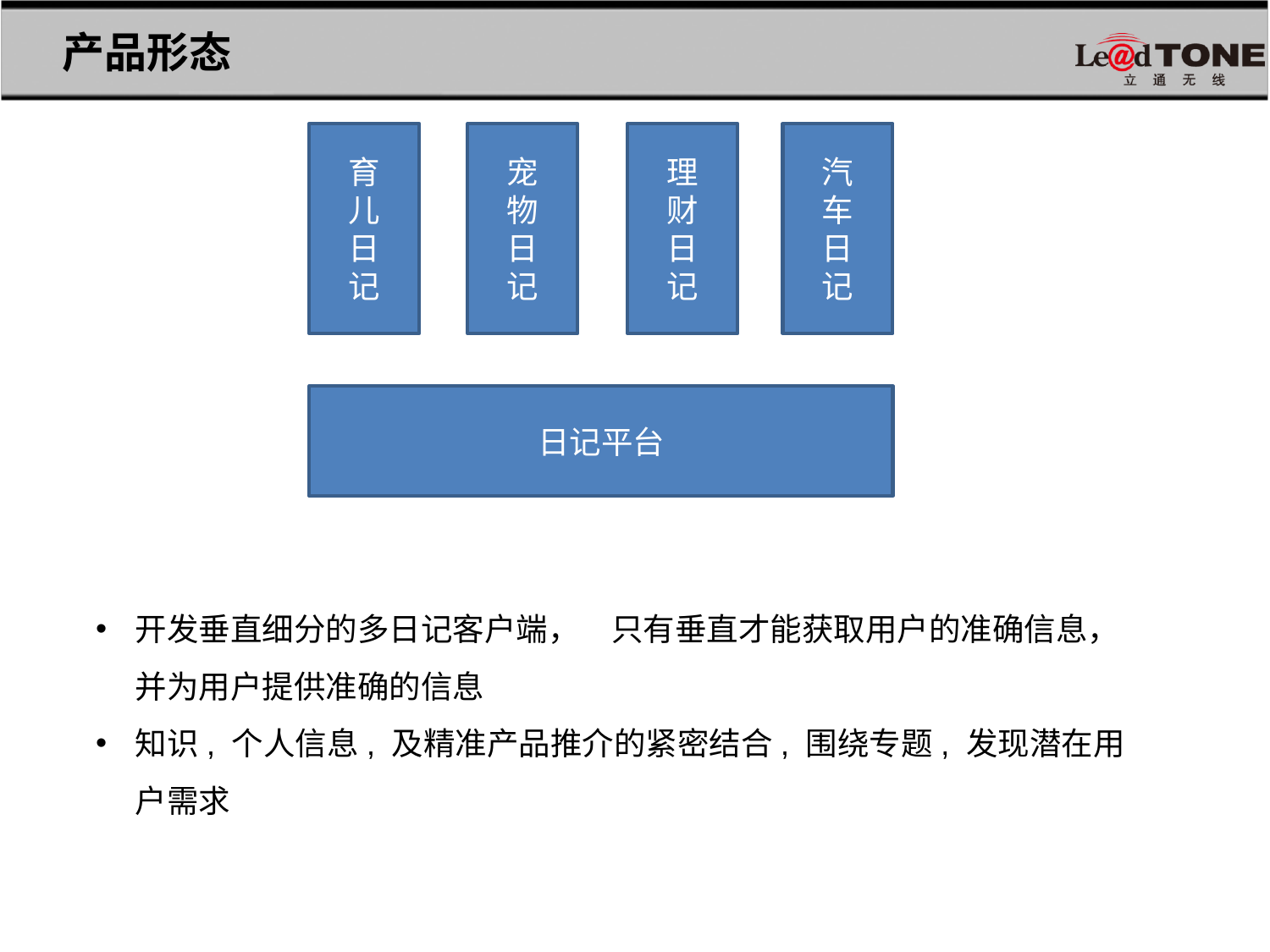

产品形态
育
儿
日
记
宠
物
日
记
理
财
日
记
汽
车
日
记
日记平台
开发垂直细分的多日记客户端，　只有垂直才能获取用户的准确信息，并为用户提供准确的信息
知识, 个人信息, 及精准产品推介的紧密结合, 围绕专题, 发现潜在用户需求